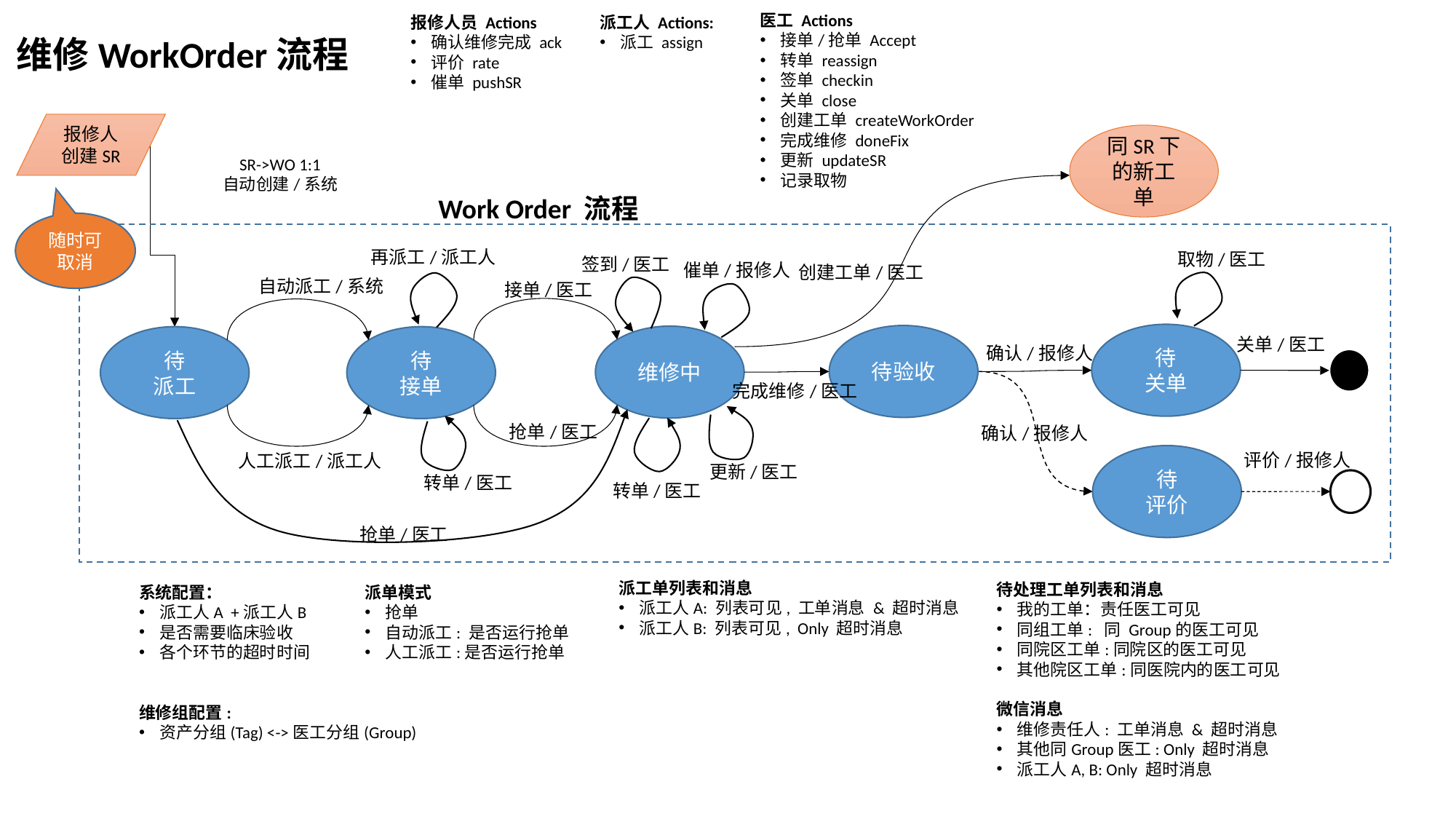

医工 Actions
接单/抢单 Accept
转单 reassign
签单 checkin
关单 close
创建工单 createWorkOrder
完成维修 doneFix
更新 updateSR
记录取物
派工人 Actions:
派工 assign

报修人员 Actions
确认维修完成 ack
评价 rate
催单 pushSR

维修WorkOrder流程
报修人
创建SR
同SR下的新工单
SR->WO 1:1
自动创建/系统
Work Order 流程
随时可取消

再派工/派工人
取物/医工
签到/医工
催单/报修人
创建工单/医工
自动派工/系统

接单/医工

待
关单
待验收
维修中
待
接单
待
派工
关单/医工
确认/报修人

完成维修/医工

抢单/医工
确认/报修人

评价/报修人
人工派工/派工人
待
评价
更新/医工
转单/医工

转单/医工
抢单/医工
派工单列表和消息
派工人A: 列表可见, 工单消息 & 超时消息
派工人B: 列表可见,  Only 超时消息

待处理工单列表和消息
我的工单：责任医工可见
同组工单:  同 Group的医工可见
同院区工单:同院区的医工可见
其他院区工单:同医院内的医工可见

微信消息
维修责任人: 工单消息 & 超时消息
其他同Group医工: Only 超时消息
派工人A, B: Only 超时消息

派单模式
抢单
自动派工: 是否运行抢单
人工派工:是否运行抢单

系统配置：
派工人A  +派工人B
是否需要临床验收
各个环节的超时时间

维修组配置:
资产分组(Tag) <->医工分组(Group)